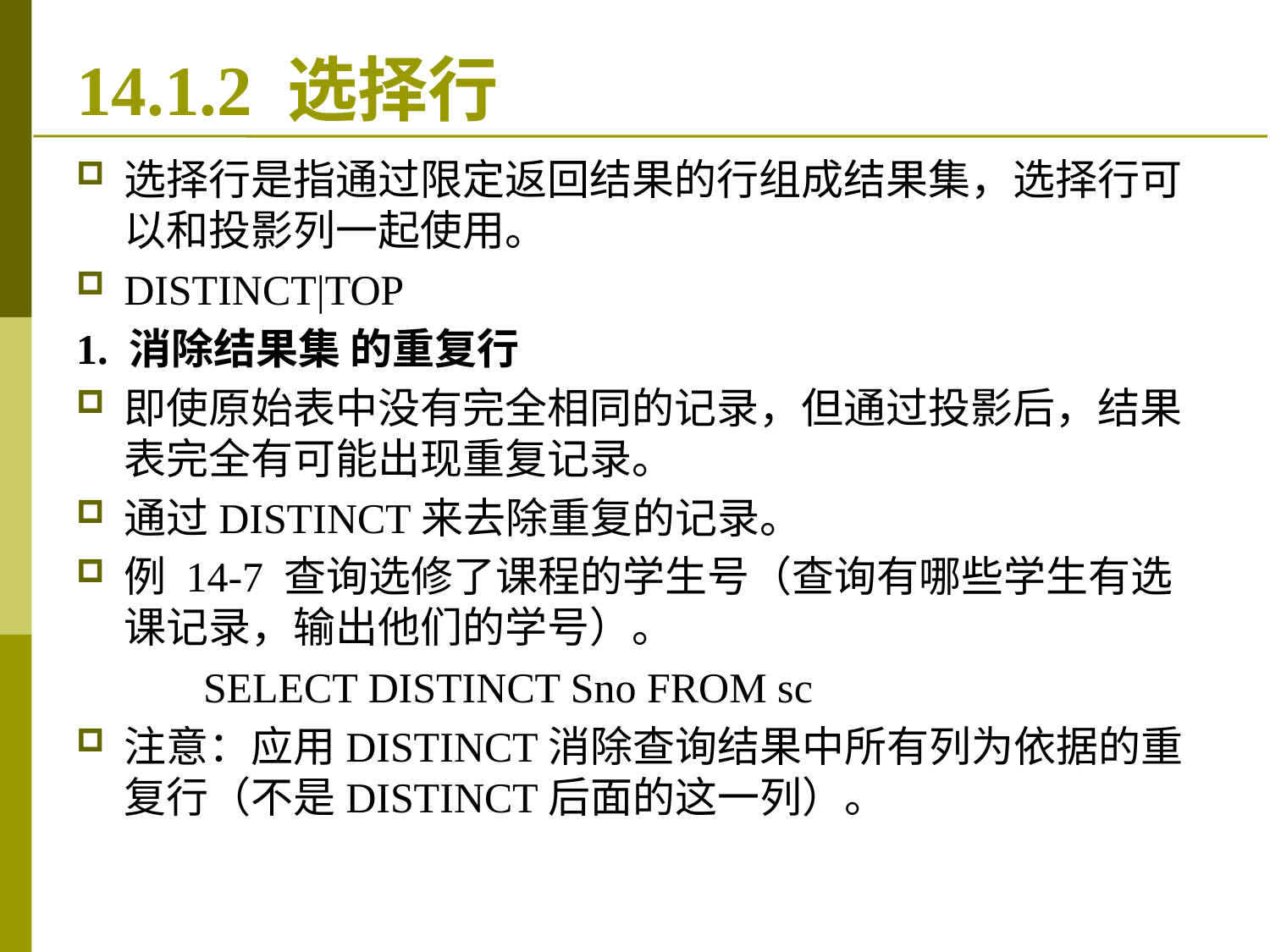

# 14.1.2 选择行
选择行是指通过限定返回结果的行组成结果集，选择行可以和投影列一起使用。
DISTINCT|TOP
1. 消除结果集 的重复行
即使原始表中没有完全相同的记录，但通过投影后，结果表完全有可能出现重复记录。
通过DISTINCT来去除重复的记录。
例 14‑7 查询选修了课程的学生号（查询有哪些学生有选课记录，输出他们的学号）。
	SELECT DISTINCT Sno FROM sc
注意：应用DISTINCT消除查询结果中所有列为依据的重复行（不是DISTINCT后面的这一列）。